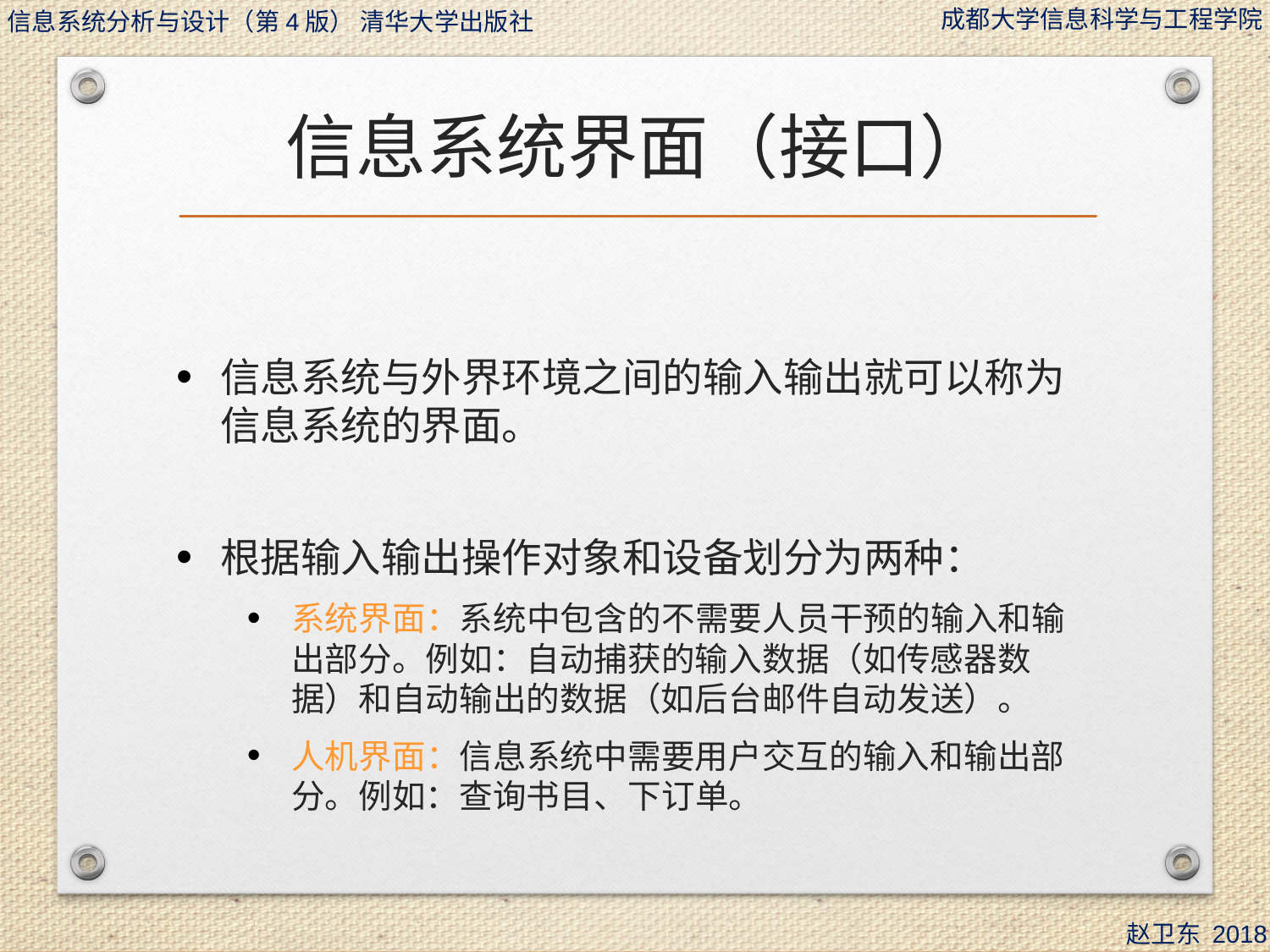

# 信息系统界面（接口）
信息系统与外界环境之间的输入输出就可以称为信息系统的界面。

根据输入输出操作对象和设备划分为两种：
系统界面：系统中包含的不需要人员干预的输入和输出部分。例如：自动捕获的输入数据（如传感器数据）和自动输出的数据（如后台邮件自动发送）。
人机界面：信息系统中需要用户交互的输入和输出部分。例如：查询书目、下订单。